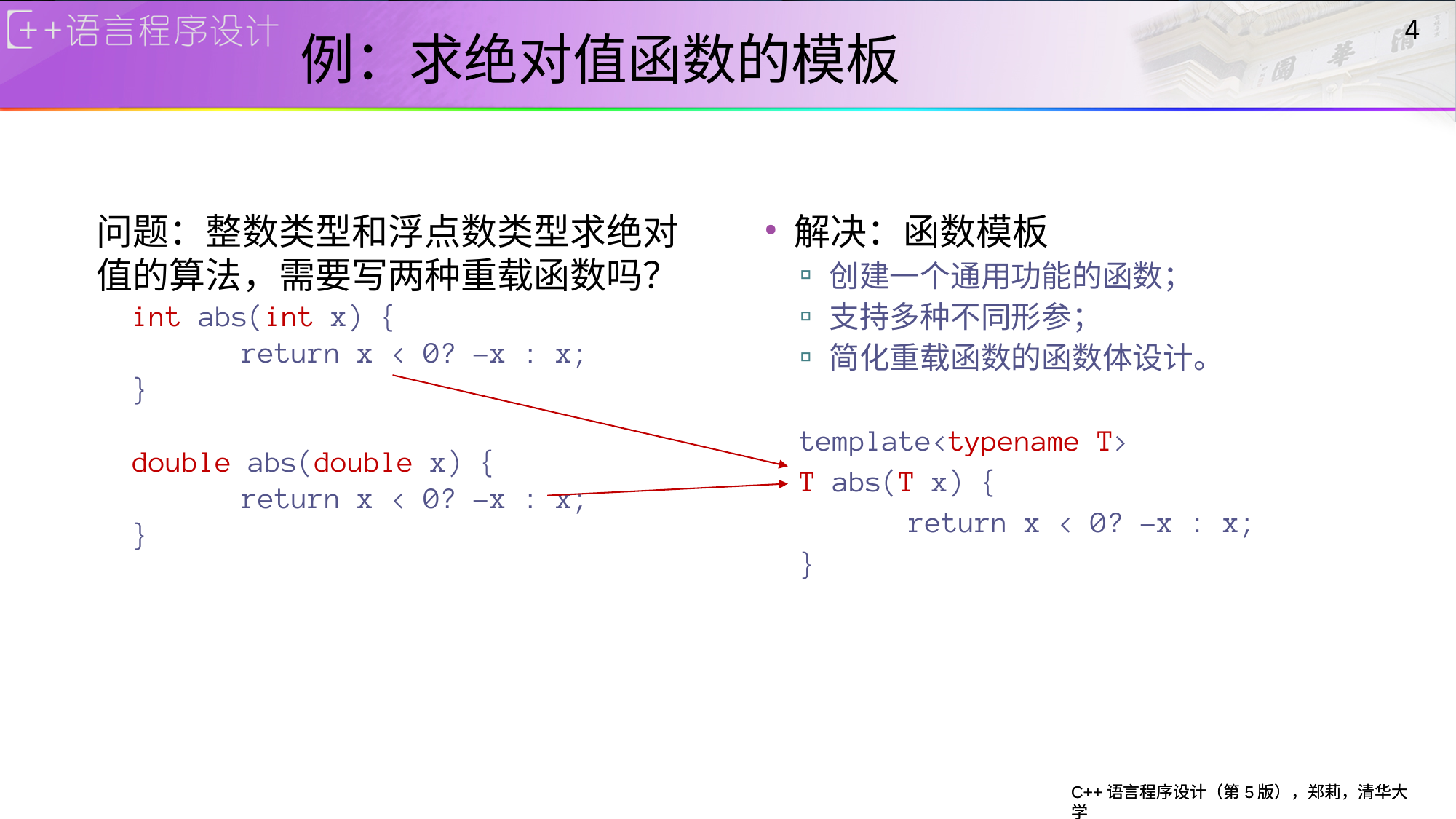

# 例：求绝对值函数的模板
4
问题：整数类型和浮点数类型求绝对值的算法，需要写两种重载函数吗？
int abs(int x) {
	return x < 0? -x : x;
}

double abs(double x) {
	return x < 0? -x : x;
}
解决：函数模板
创建一个通用功能的函数；
支持多种不同形参；
简化重载函数的函数体设计。

template<typename T>
T abs(T x) {
	return x < 0? -x : x;
}